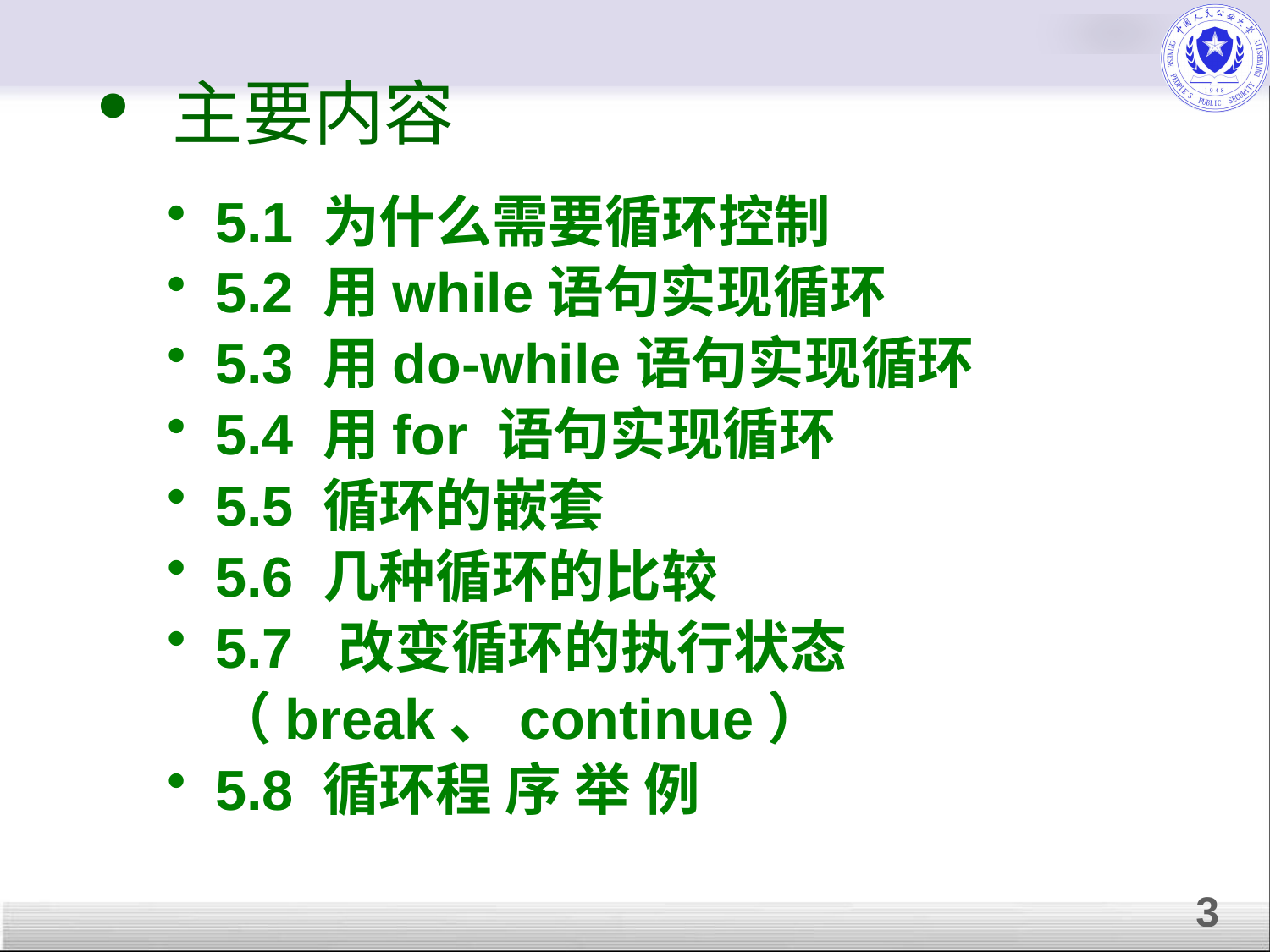

主要内容
5.1 为什么需要循环控制
5.2 用while语句实现循环
5.3 用do-while语句实现循环
5.4 用for 语句实现循环
5.5 循环的嵌套
5.6 几种循环的比较
5.7  改变循环的执行状态（break、continue）
5.8 循环程 序 举 例